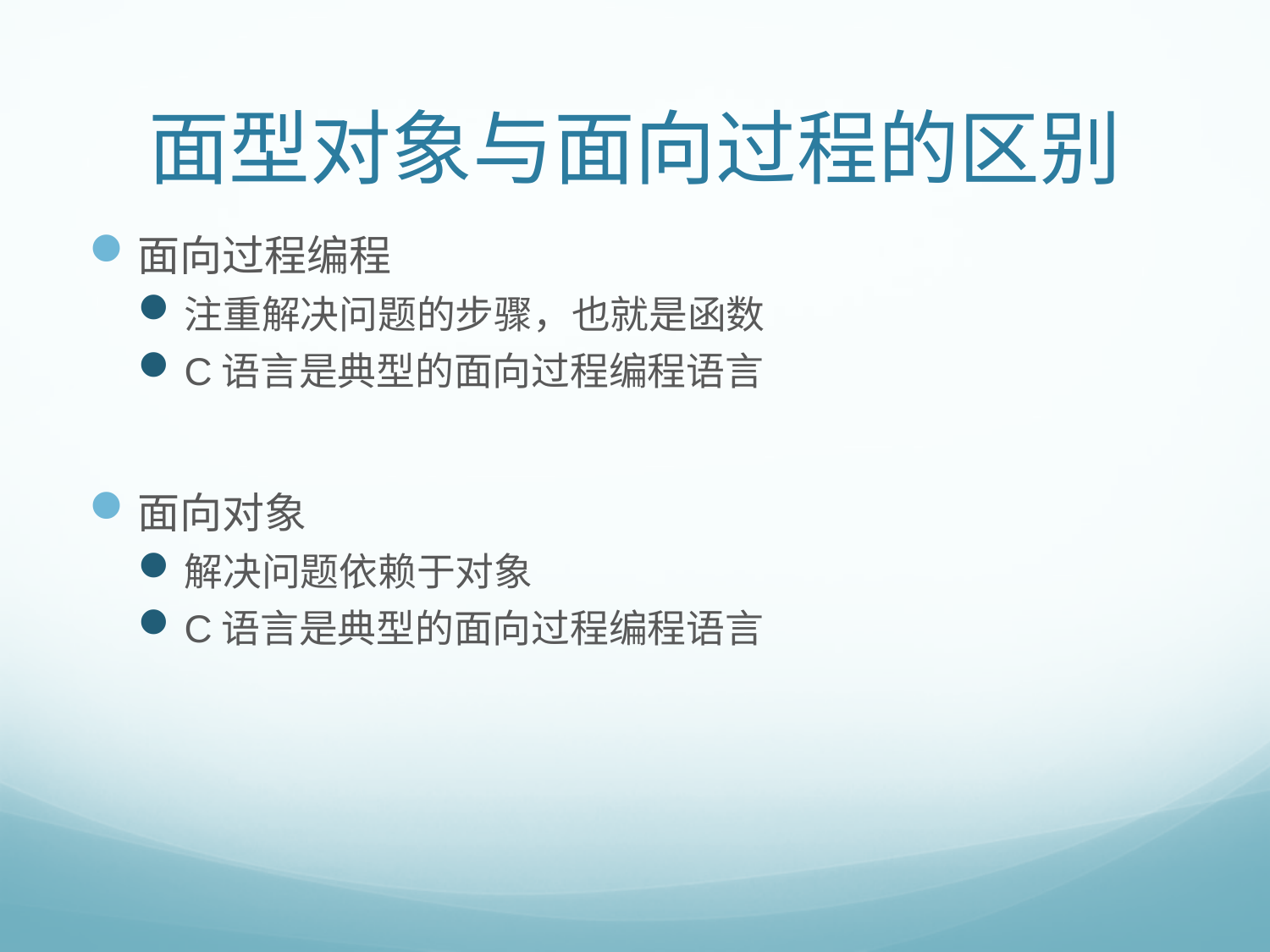

# 面型对象与面向过程的区别
面向过程编程
注重解决问题的步骤，也就是函数
C语言是典型的面向过程编程语言

面向对象
解决问题依赖于对象
C语言是典型的面向过程编程语言